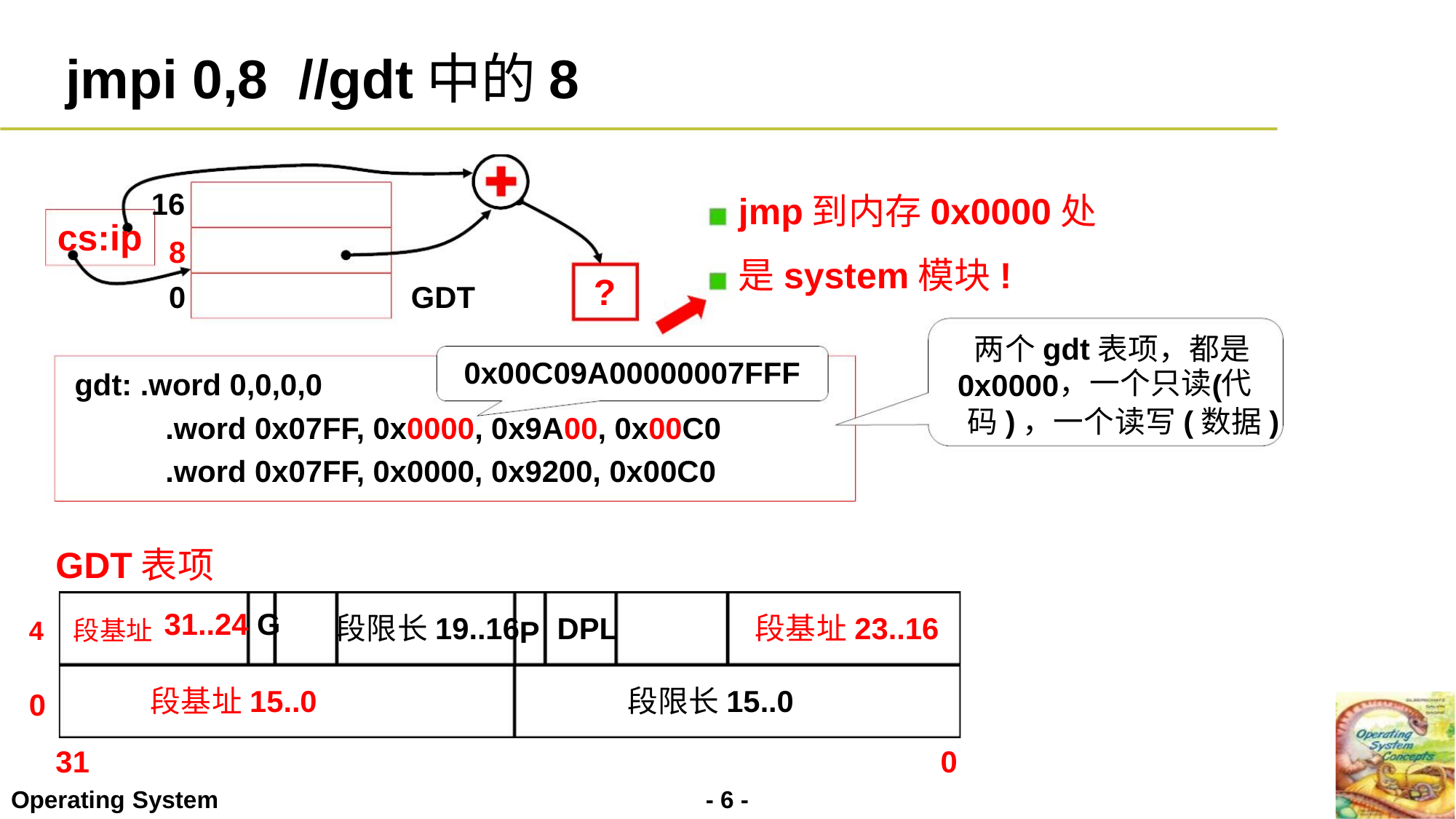

jmpi 0,8 //gdt中的8

16
jmp到内存0x0000处
是system模块!
cs:ip
8
?
0
GDT
两个gdt表项，都是
0x0000
0x00C09A00000007FFF
gdt: .word 0,0,0,0
(
，一个只读 代
码)，一个读写(数据)
.word 0x07FF, 0x0000, 0x9A00, 0x00C0
.word 0x07FF, 0x0000, 0x9200, 0x00C0
GDT表项

4 段基址31..24 G
段限长19..16 DPL
段基址23..16
段限长15..0
P
段基址15..0
0

31
0
- 6 -
Operating System